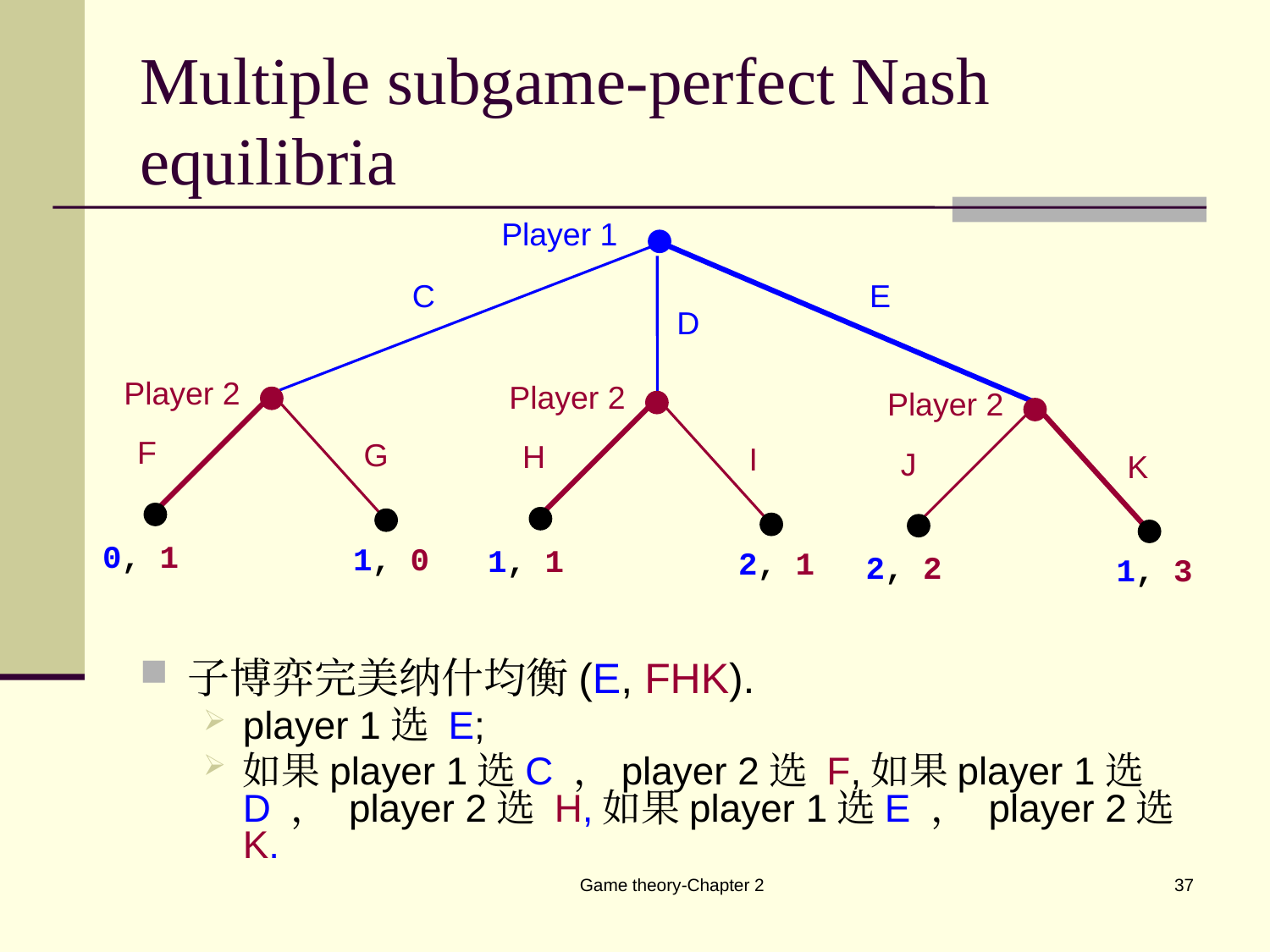

# Multiple subgame-perfect Nash equilibria
Player 1

E
C
D
Player 2

F
G

0, 1
1, 0
Player 2

H
I

1, 1
2, 1
Player 2

J
K

2, 2
1, 3
子博弈完美纳什均衡(E, FHK).
player 1选 E;
如果player 1选C ，player 2选 F,如果player 1选D ， player 2选 H,如果player 1选E ， player 2选 K.

Game theory-Chapter 2
37